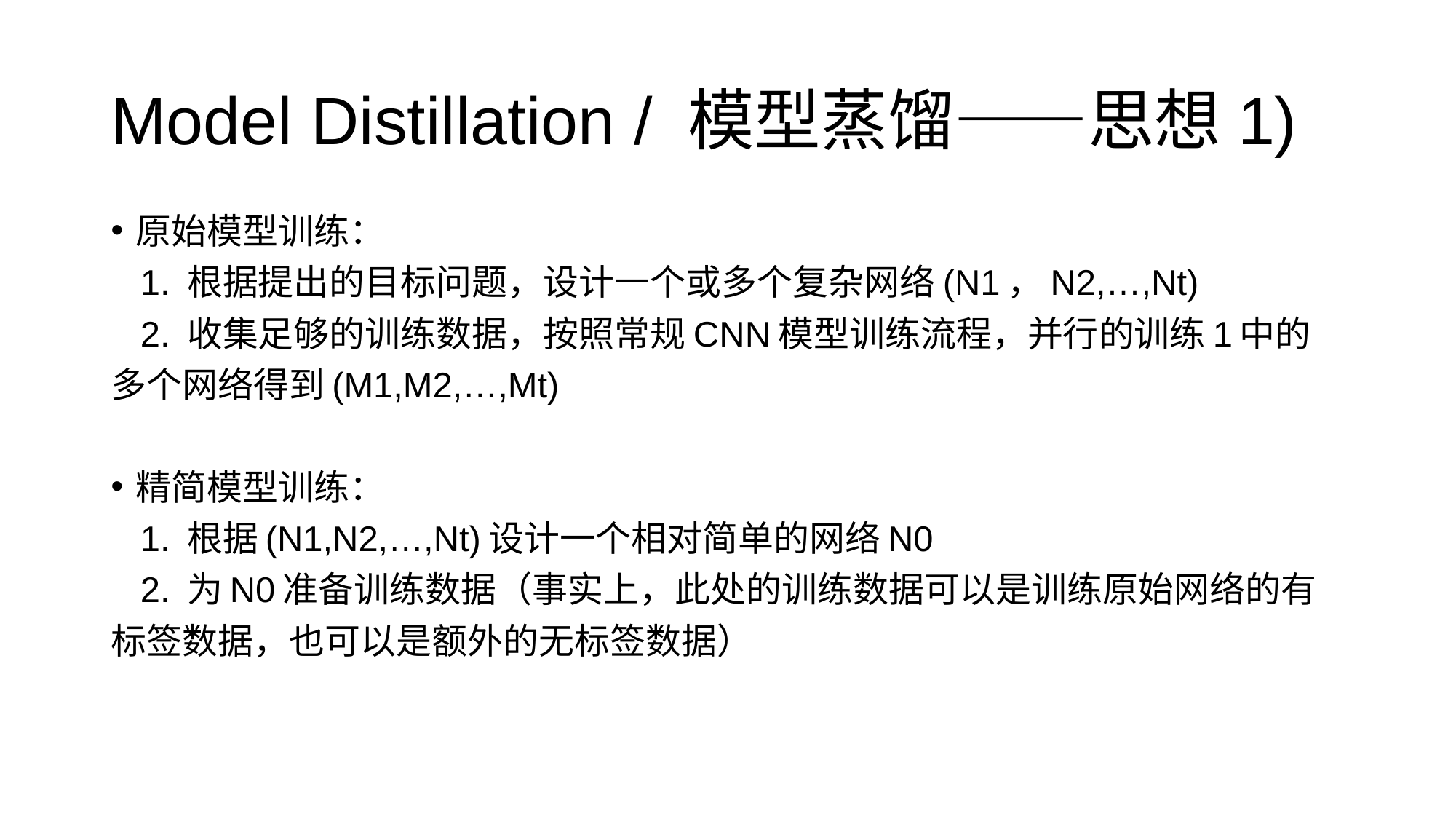

# Model Distillation / 模型蒸馏——思想1)
原始模型训练：
   1. 根据提出的目标问题，设计一个或多个复杂网络(N1，N2,…,Nt)
   2. 收集足够的训练数据，按照常规CNN模型训练流程，并行的训练1中的多个网络得到(M1,M2,…,Mt)

精简模型训练：
   1. 根据(N1,N2,…,Nt)设计一个相对简单的网络N0
   2. 为N0准备训练数据（事实上，此处的训练数据可以是训练原始网络的有标签数据，也可以是额外的无标签数据）